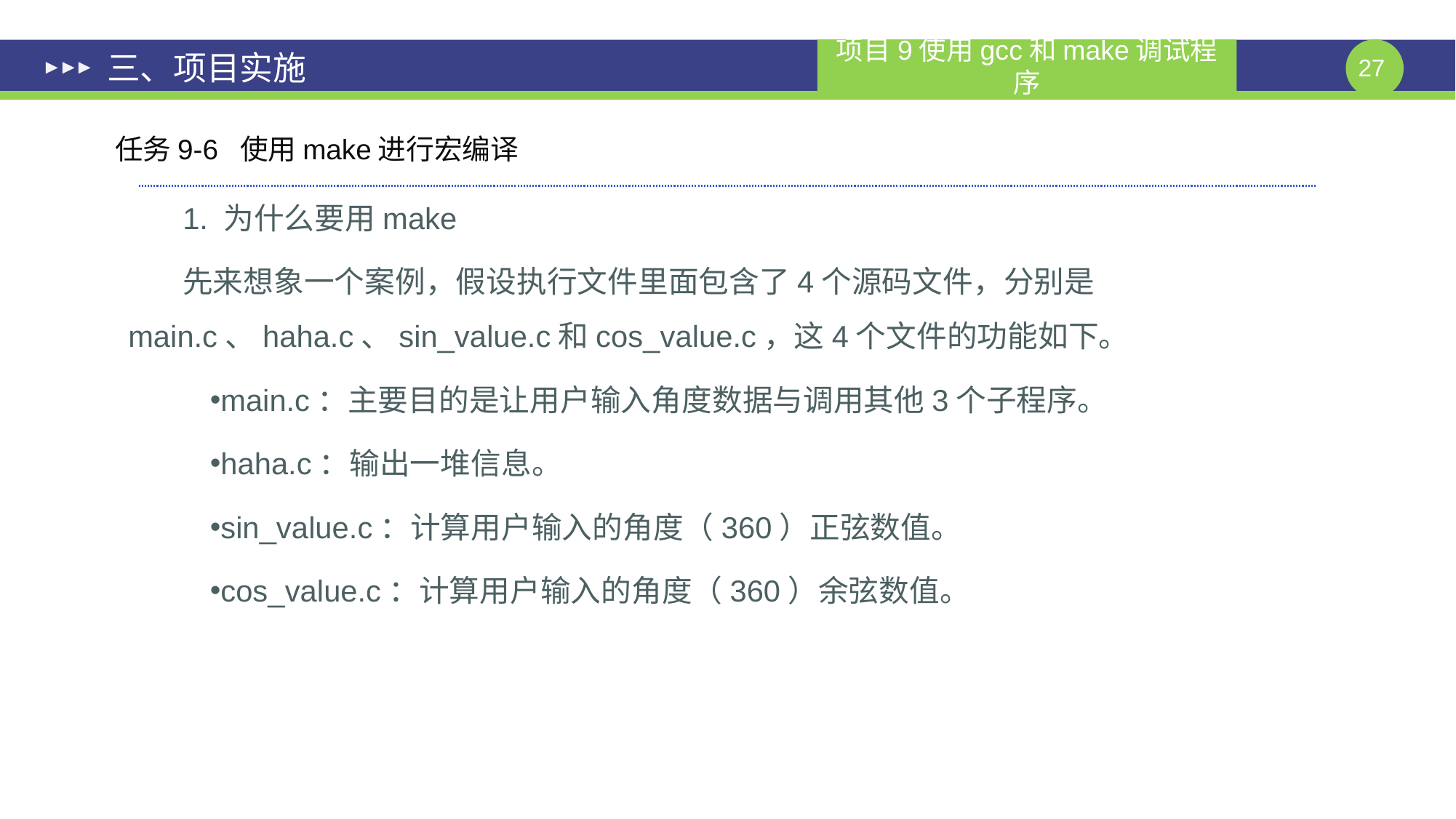

# 三、项目实施
任务9-6  使用make进行宏编译
1. 为什么要用make
先来想象一个案例，假设执行文件里面包含了4个源码文件，分别是main.c、haha.c、sin_value.c和cos_value.c，这4个文件的功能如下。
main.c：主要目的是让用户输入角度数据与调用其他3个子程序。
haha.c：输出一堆信息。
sin_value.c：计算用户输入的角度（360）正弦数值。
cos_value.c：计算用户输入的角度（360）余弦数值。